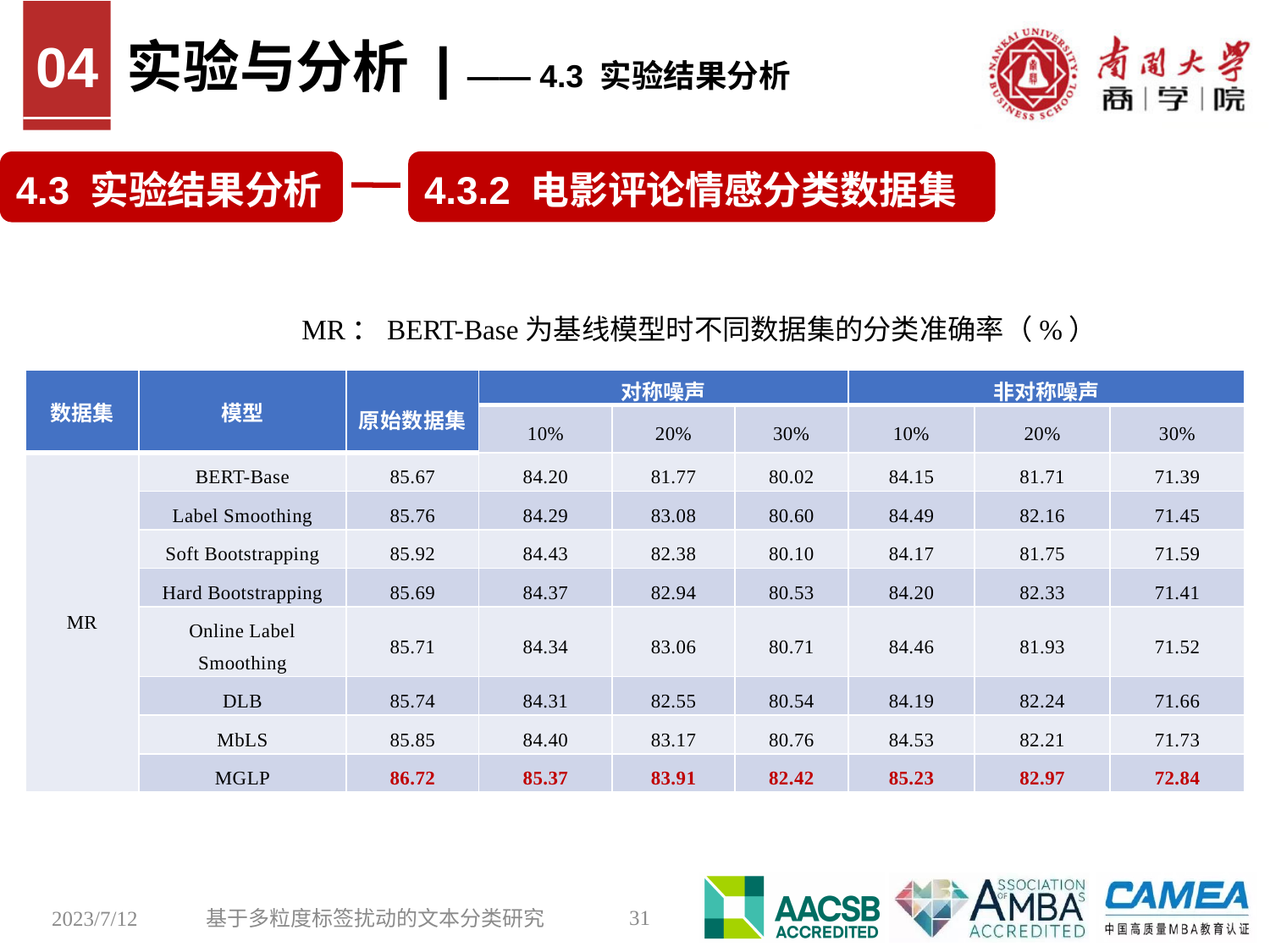

实验与分析 | —— 4.3 实验结果分析
04
4.3.2 电影评论情感分类数据集
4.3 实验结果分析
MR：BERT-Base为基线模型时不同数据集的分类准确率（%）
| 数据集 | 模型 | 原始数据集 | 对称噪声 |  |  | 非对称噪声 |  |  |
| --- | --- | --- | --- | --- | --- | --- | --- | --- |
|  |  | 原始数据集 | 10% | 20% | 30% | 10% | 20% | 30% |
| MR | BERT-Base | 85.67 | 84.20 | 81.77 | 80.02 | 84.15 | 81.71 | 71.39 |
|  | Label Smoothing | 85.76 | 84.29 | 83.08 | 80.60 | 84.49 | 82.16 | 71.45 |
|  | Soft Bootstrapping | 85.92 | 84.43 | 82.38 | 80.10 | 84.17 | 81.75 | 71.59 |
|  | Hard Bootstrapping | 85.69 | 84.37 | 82.94 | 80.53 | 84.20 | 82.33 | 71.41 |
|  | Online Label Smoothing | 85.71 | 84.34 | 83.06 | 80.71 | 84.46 | 81.93 | 71.52 |
|  | DLB | 85.74 | 84.31 | 82.55 | 80.54 | 84.19 | 82.24 | 71.66 |
|  | MbLS | 85.85 | 84.40 | 83.17 | 80.76 | 84.53 | 82.21 | 71.73 |
|  | MGLP | 86.72 | 85.37 | 83.91 | 82.42 | 85.23 | 82.97 | 72.84 |
31
2023/7/12
基于多粒度标签扰动的文本分类研究